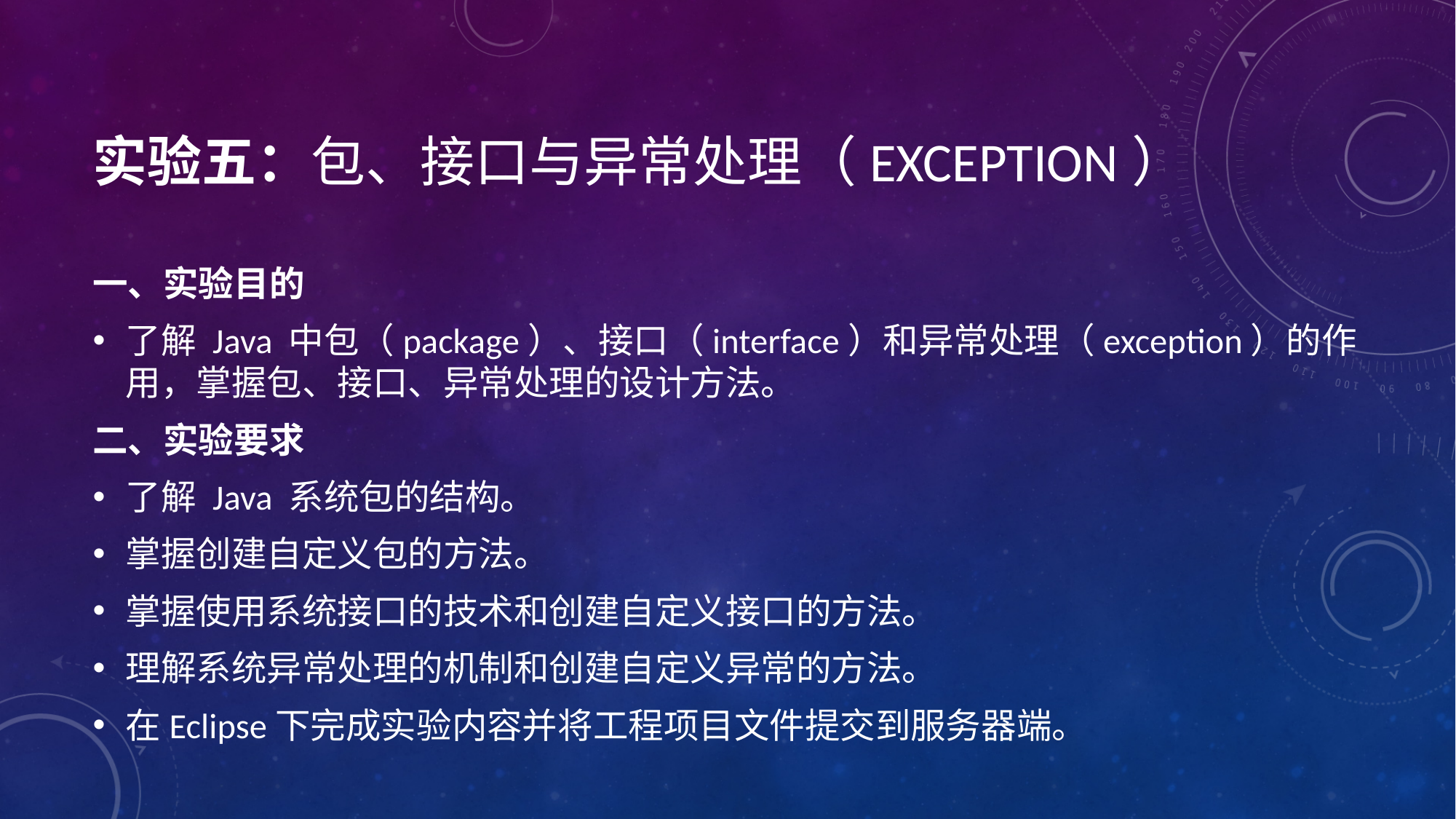

# 实验五：包、接口与异常处理（exception）
一、实验目的
了解 Java 中包（package）、接口（interface）和异常处理（exception）的作用，掌握包、接口、异常处理的设计方法。
二、实验要求
了解 Java 系统包的结构。
掌握创建自定义包的方法。
掌握使用系统接口的技术和创建自定义接口的方法。
理解系统异常处理的机制和创建自定义异常的方法。
在Eclipse下完成实验内容并将工程项目文件提交到服务器端。